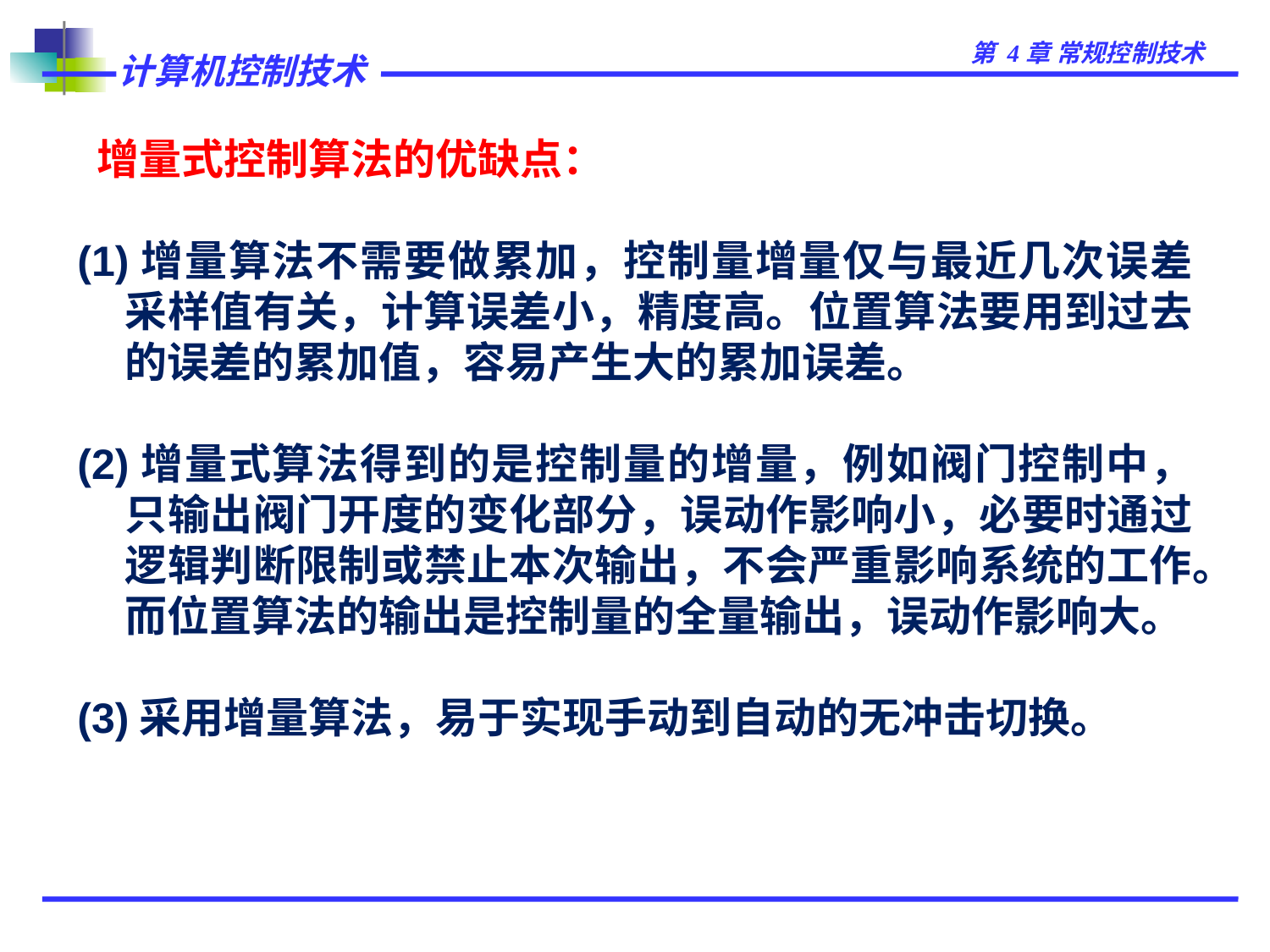

增量式控制算法的优缺点：

(1)增量算法不需要做累加，控制量增量仅与最近几次误差采样值有关，计算误差小，精度高。位置算法要用到过去的误差的累加值，容易产生大的累加误差。

(2)增量式算法得到的是控制量的增量，例如阀门控制中，只输出阀门开度的变化部分，误动作影响小，必要时通过逻辑判断限制或禁止本次输出，不会严重影响系统的工作。而位置算法的输出是控制量的全量输出，误动作影响大。

(3)采用增量算法，易于实现手动到自动的无冲击切换。